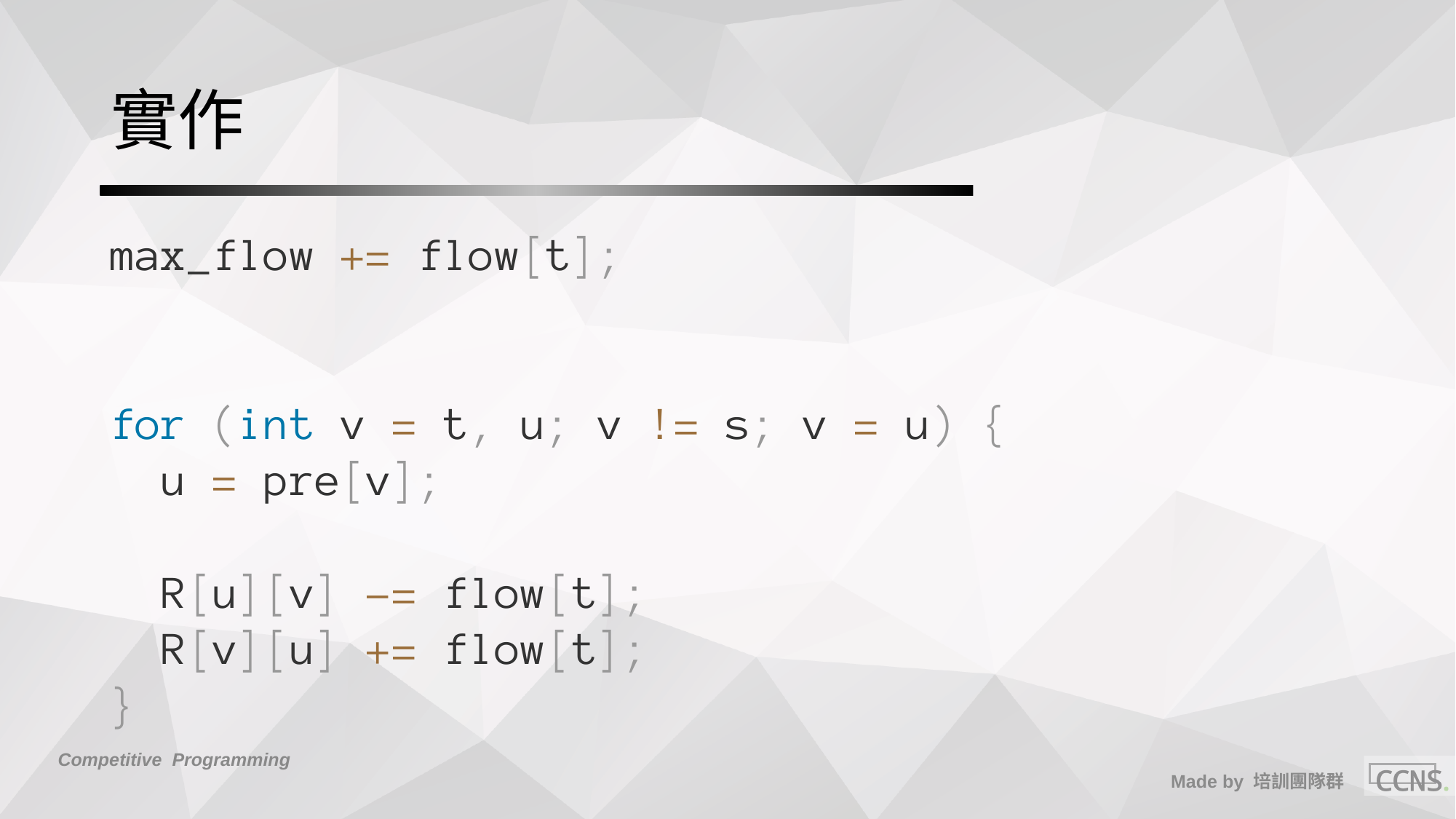

# 實作
max_flow += flow[t];
for (int v = t, u; v != s; v = u) {
  u = pre[v];
  R[u][v] -= flow[t];
  R[v][u] += flow[t];
}